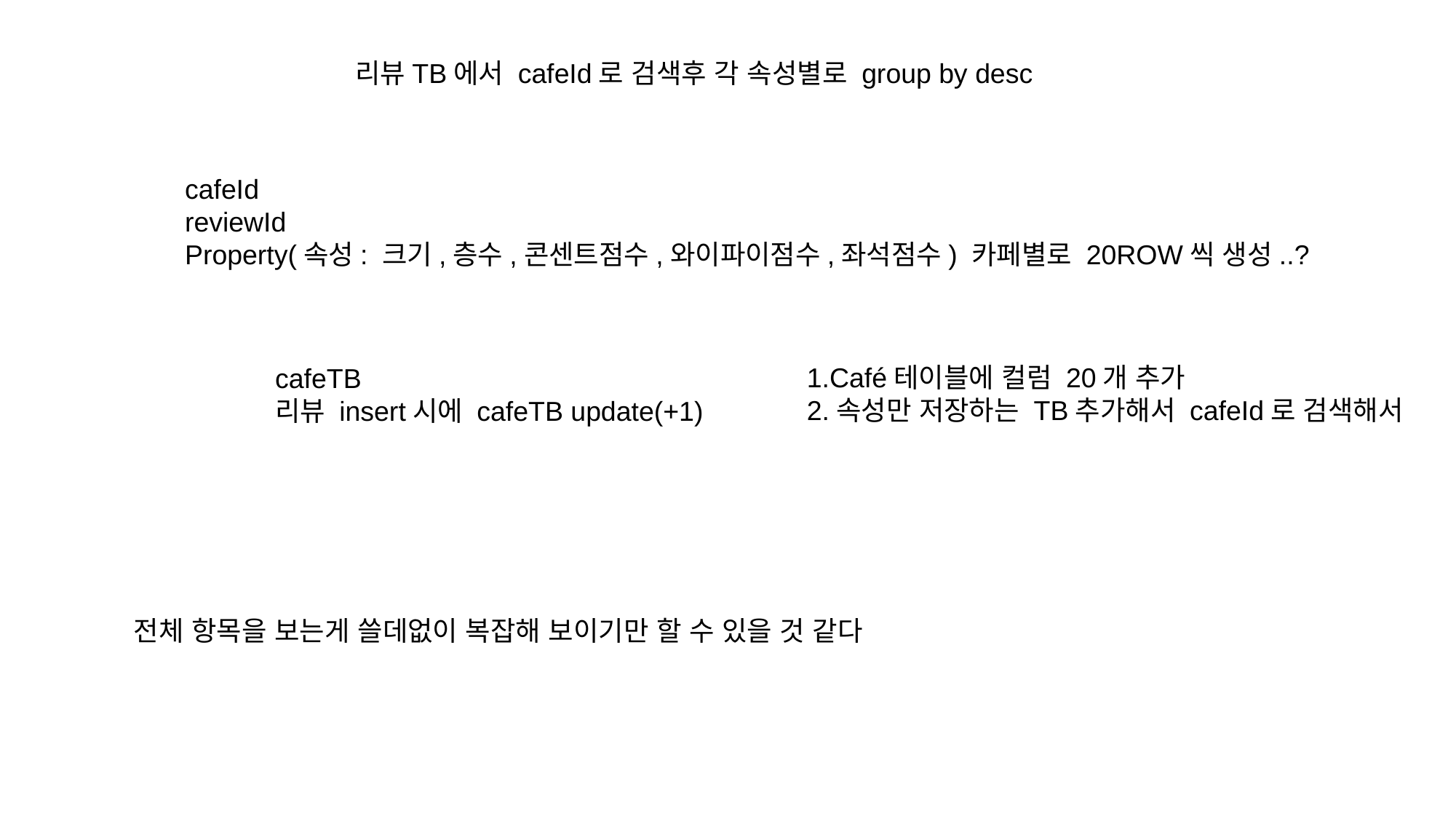

리뷰TB에서 cafeId로 검색후 각 속성별로 group by desc
cafeId
reviewId
Property(속성: 크기,층수,콘센트점수,와이파이점수,좌석점수) 카페별로 20ROW씩 생성..?

1.Café테이블에 컬럼 20개 추가
2.속성만 저장하는 TB추가해서 cafeId로 검색해서
cafeTB
리뷰 insert시에 cafeTB update(+1)
전체 항목을 보는게 쓸데없이 복잡해 보이기만 할 수 있을 것 같다